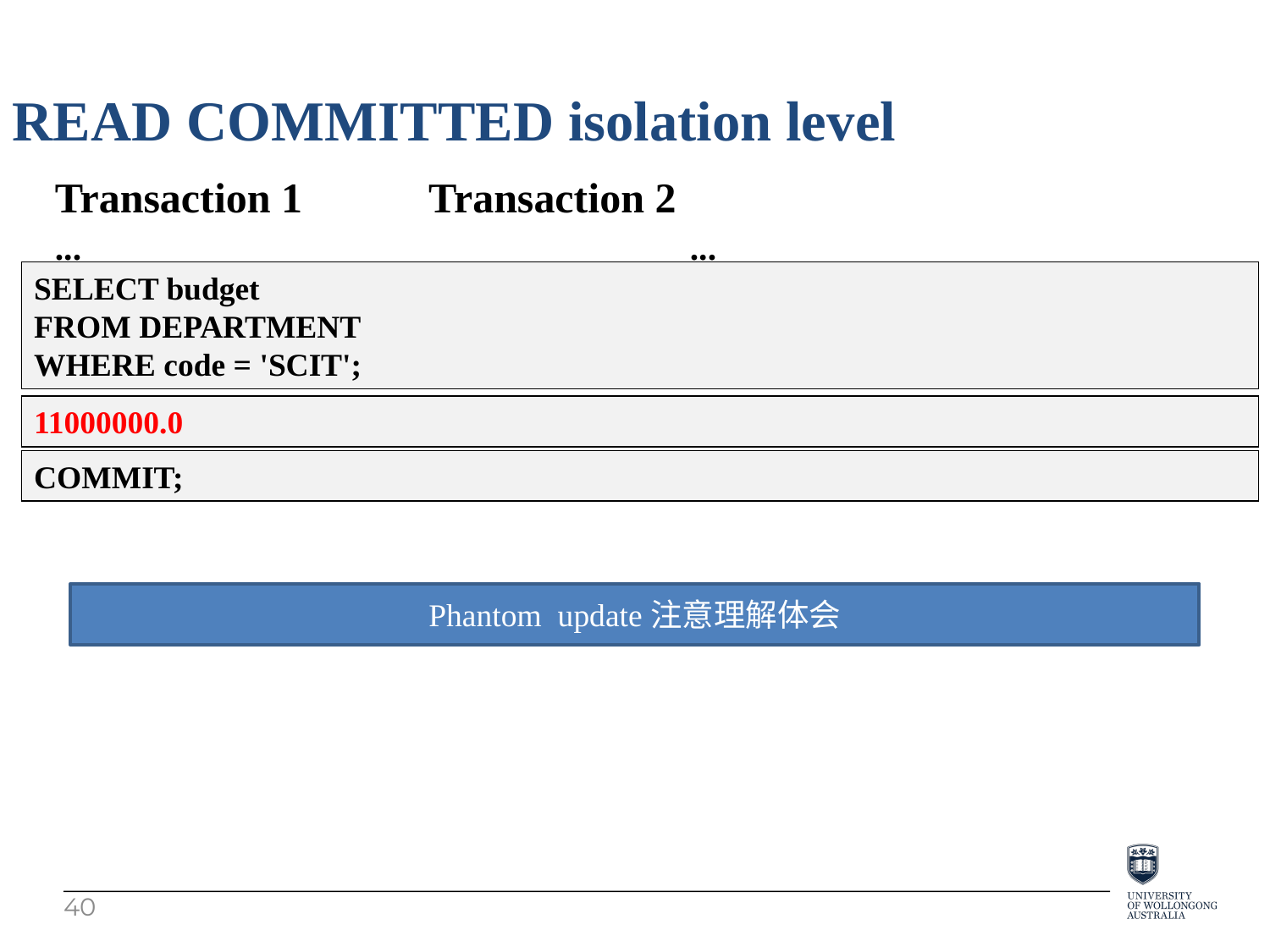

READ COMMITTED isolation level
Transaction 1            Transaction 2
...					...
SELECT budget
FROM DEPARTMENT
WHERE code = 'SCIT';
11000000.0
COMMIT;
Phantom  update注意理解体会
40